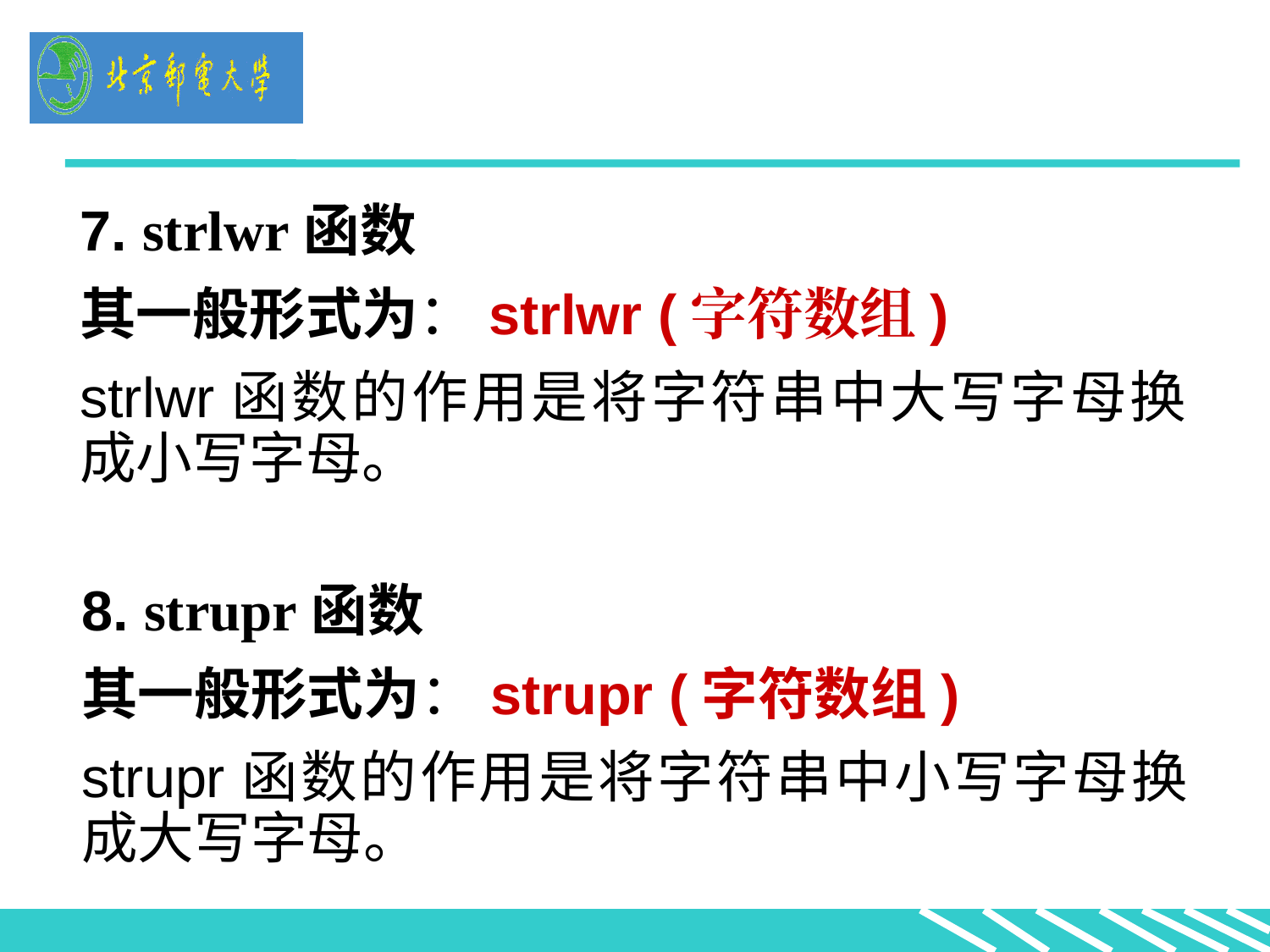

7. strlwr函数
其一般形式为：strlwr (字符数组)
strlwr函数的作用是将字符串中大写字母换成小写字母。
8. strupr函数
其一般形式为：strupr (字符数组)
strupr函数的作用是将字符串中小写字母换成大写字母。